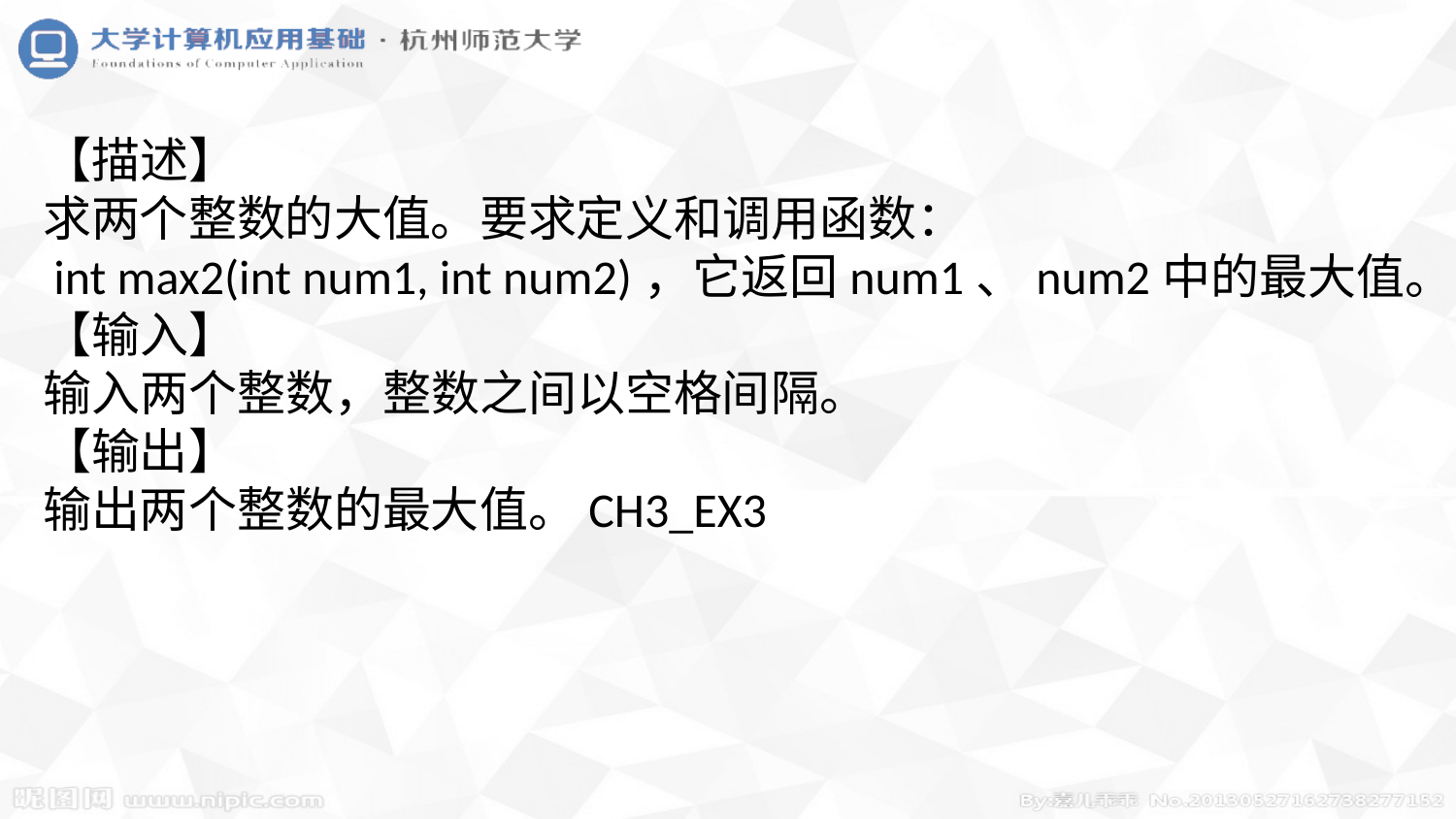

【描述】
求两个整数的大值。要求定义和调用函数：
 int max2(int num1, int num2)，它返回num1、num2中的最大值。
【输入】
输入两个整数，整数之间以空格间隔。
【输出】
输出两个整数的最大值。CH3_EX3